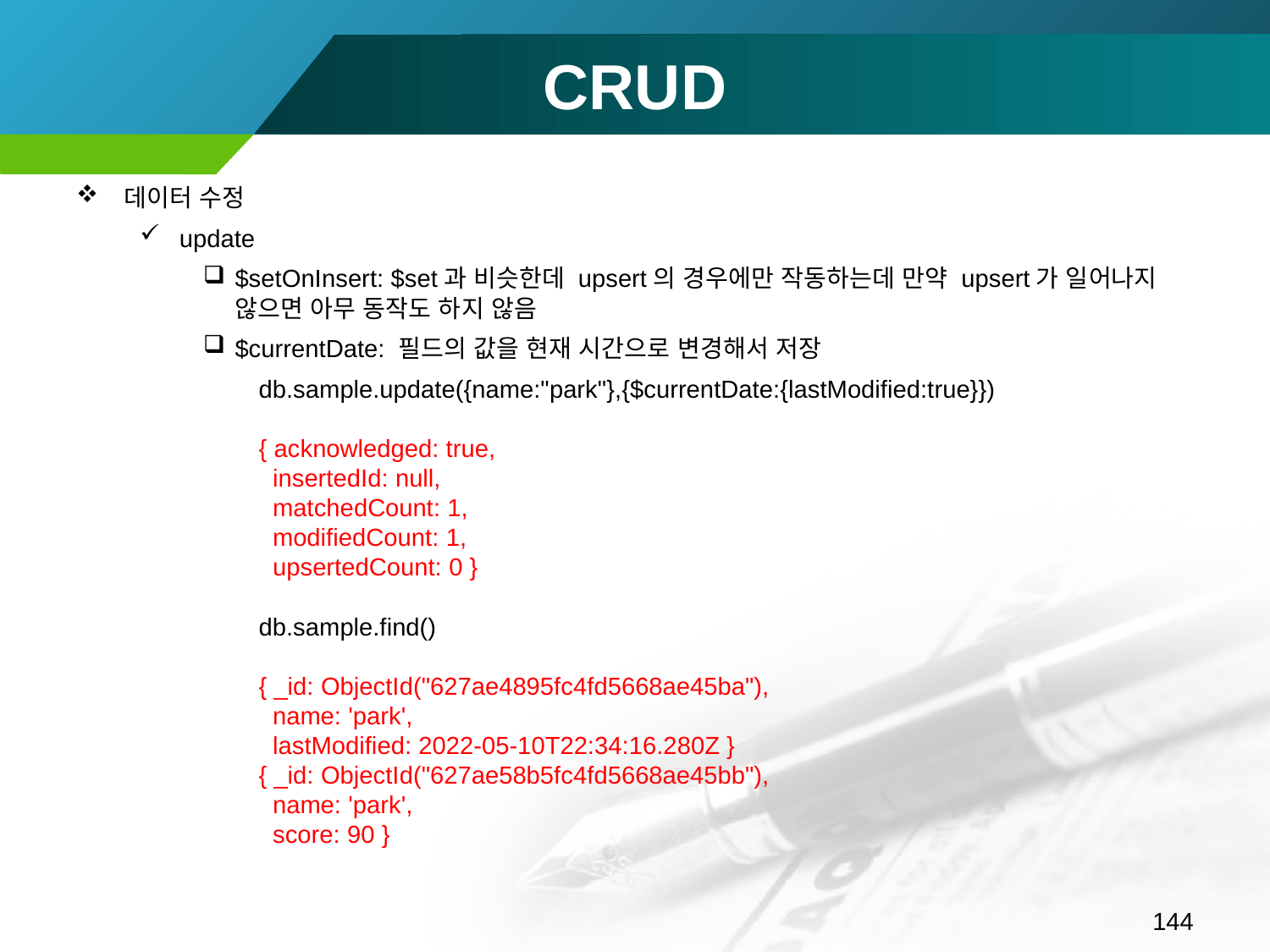

# CRUD
데이터 수정
update
$setOnInsert: $set과 비슷한데 upsert의 경우에만 작동하는데 만약 upsert가 일어나지 않으면 아무 동작도 하지 않음
$currentDate: 필드의 값을 현재 시간으로 변경해서 저장
db.sample.update({name:"park"},{$currentDate:{lastModified:true}})

{ acknowledged: true,
  insertedId: null,
  matchedCount: 1,
  modifiedCount: 1,
  upsertedCount: 0 }

db.sample.find()

{ _id: ObjectId("627ae4895fc4fd5668ae45ba"),
  name: 'park',
  lastModified: 2022-05-10T22:34:16.280Z }
{ _id: ObjectId("627ae58b5fc4fd5668ae45bb"),
  name: 'park',
  score: 90 }
144